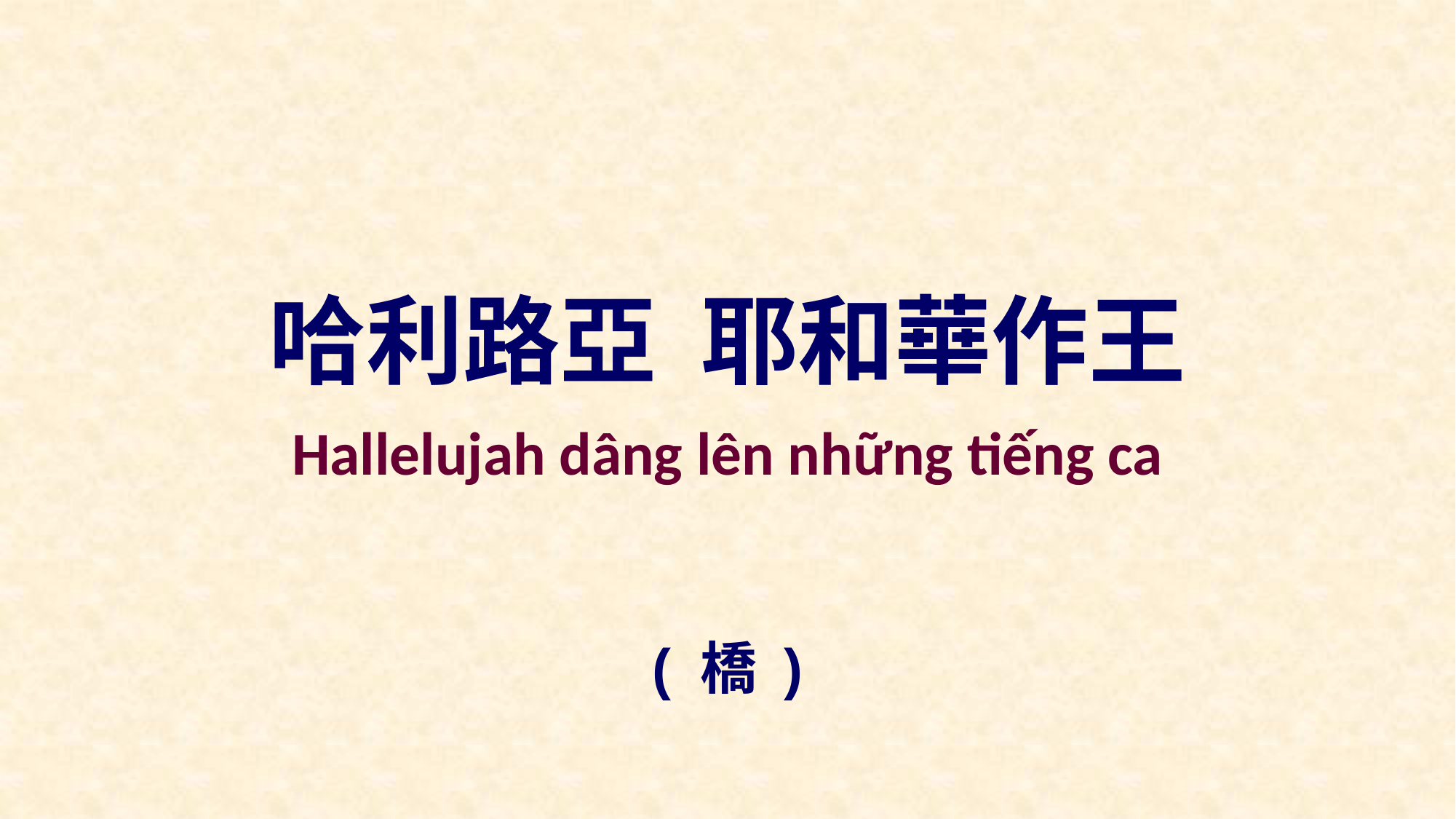

哈利路亞  耶和華作王
Hallelujah dâng lên những tiếng ca
( 橋 )